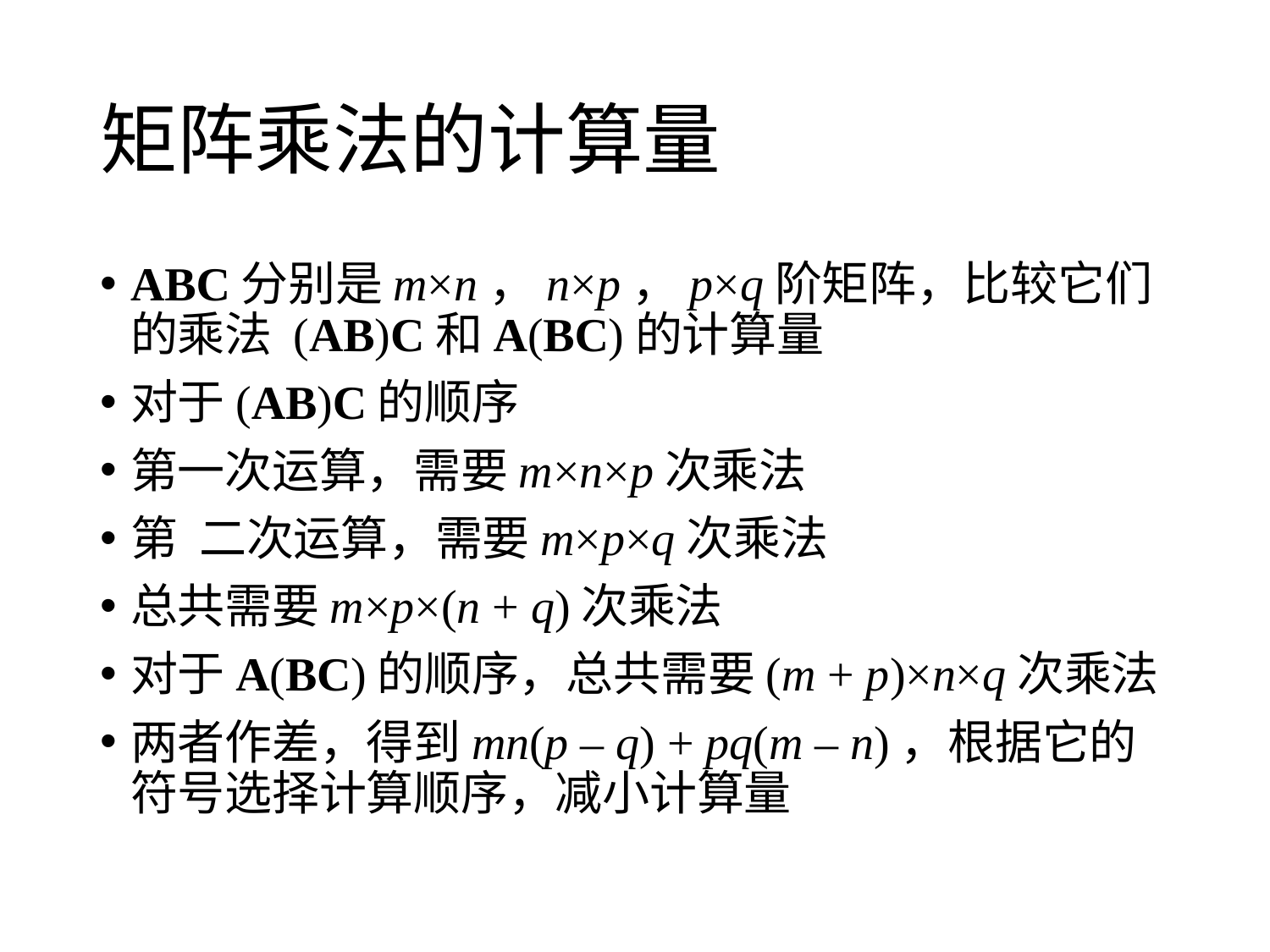

# 矩阵乘法的计算量
ABC分别是m×n，n×p，p×q阶矩阵，比较它们的乘法 (AB)C和A(BC)的计算量
对于(AB)C的顺序
第一次运算，需要m×n×p次乘法
第﻿二次运算，需要m×p×q次乘法
总共需要m×p×(n + q)次乘法
对于A(BC)的顺序，总共需要(m + p)×n×q次乘法
两者作差，得到mn(p – q) + pq(m – n)，根据它的符号选择计算顺序，减小计算量